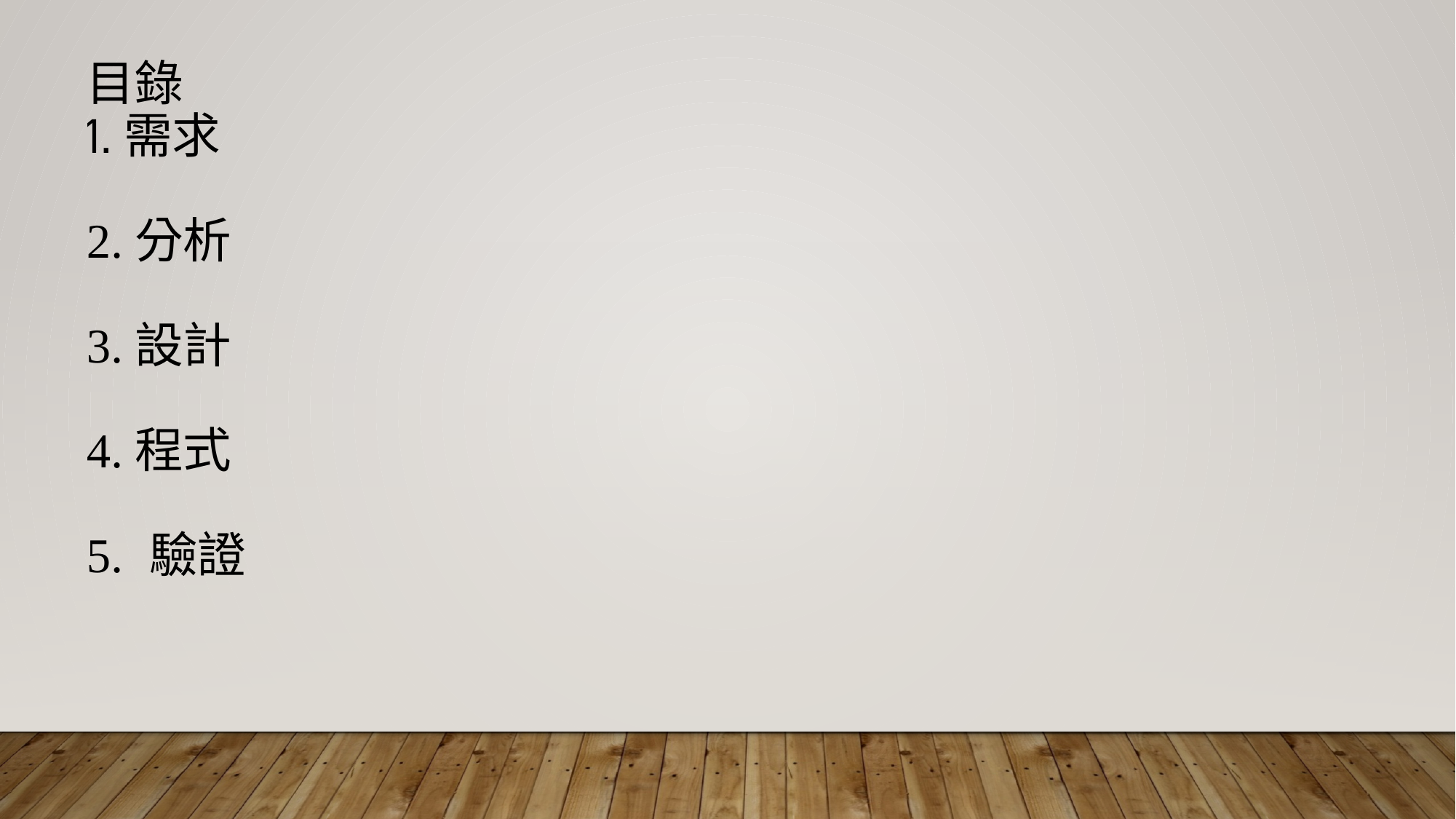

目錄
1.需求
2.分析
3.設計
4.程式
5. 驗證